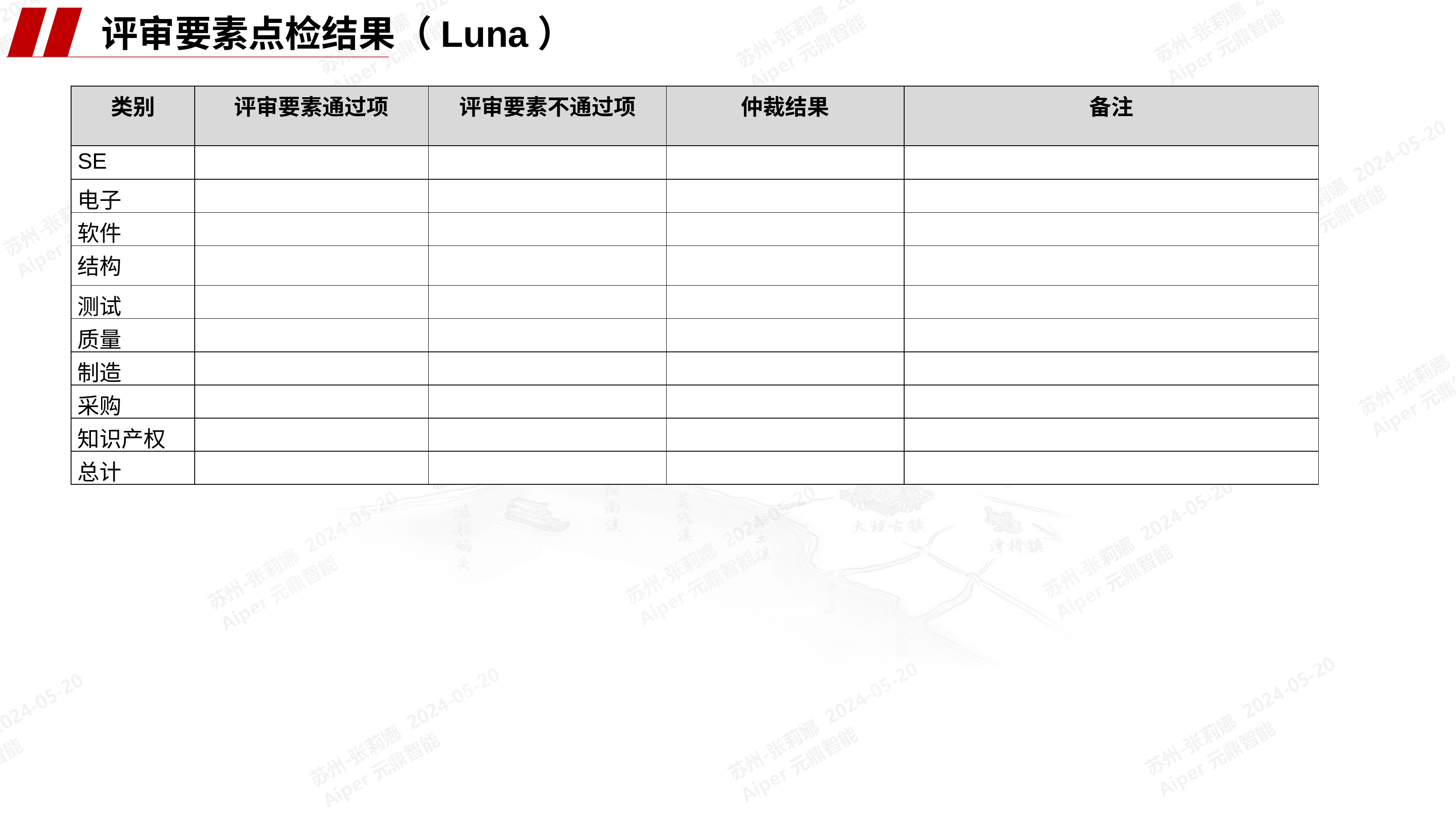

评审要素点检结果（Luna）
| 类别 | 评审要素通过项 | 评审要素不通过项 | SE仲裁 | 说明 |
| --- | --- | --- | --- | --- |
| SE |  |  |  |  |
| 电子 |  |  |  |  |
| 软件 |  |  |  |  |
| 结构 |  |  |  |  |
| 测试 |  |  |  |  |
| 质量 |  |  |  |  |
| 制造 |  |  |  |  |
| 采购 |  |  |  |  |
| 知识产权 |  |  |  |  |
| 总计 |  |  |  |  |
| 类别 | 评审要素通过项 | 评审要素不通过项 | 仲裁结果 | 备注 |
| --- | --- | --- | --- | --- |